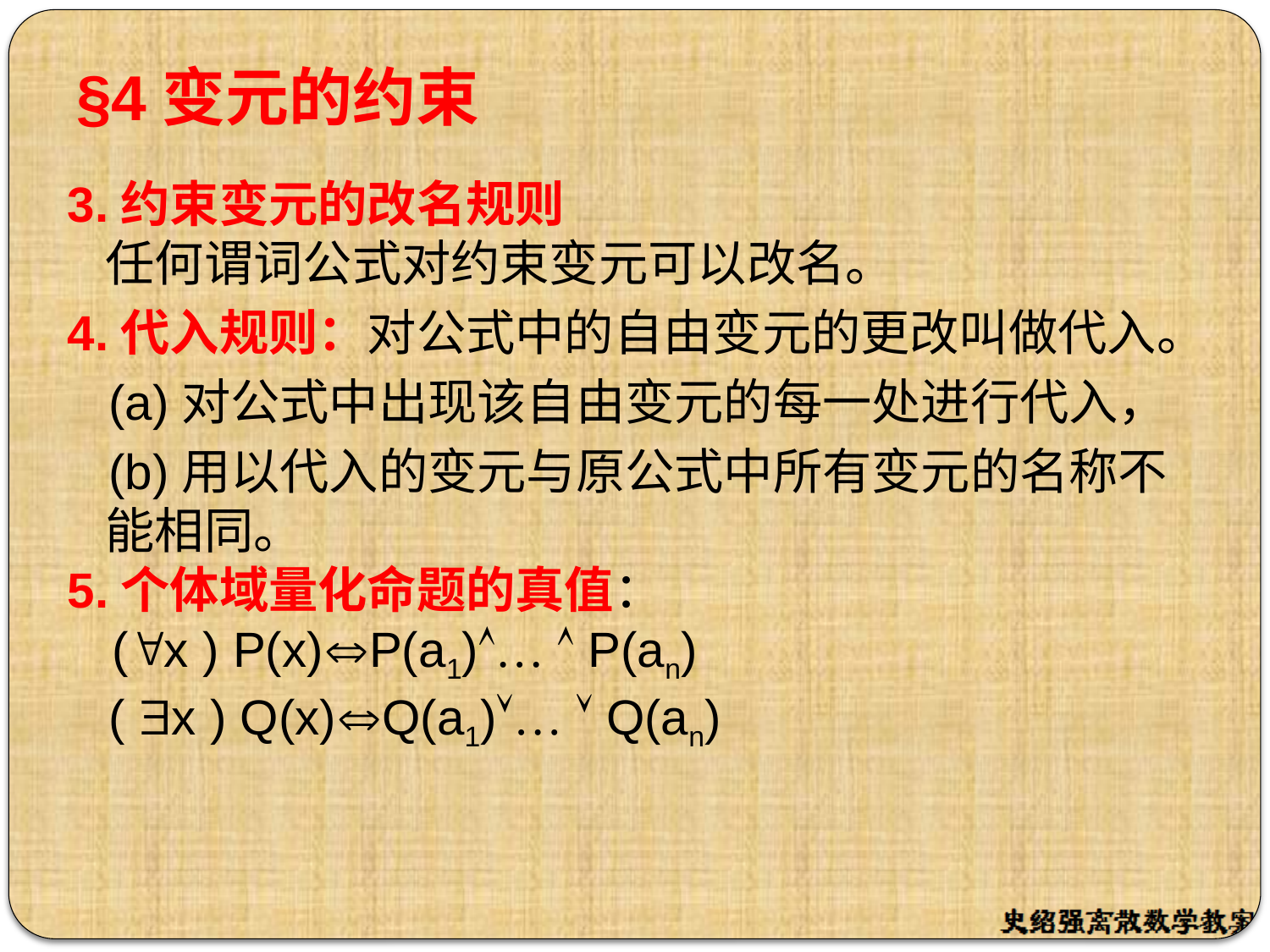

# §4变元的约束
3.约束变元的改名规则
任何谓词公式对约束变元可以改名。
4.代入规则：对公式中的自由变元的更改叫做代入。
   (a)对公式中出现该自由变元的每一处进行代入，
   (b)用以代入的变元与原公式中所有变元的名称不能相同。
5.个体域量化命题的真值：
   (∀x ) P(x)⇔P(a1)∧… ∧ P(an)
   ( ∃x ) Q(x)⇔Q(a1)∨… ∨ Q(an)